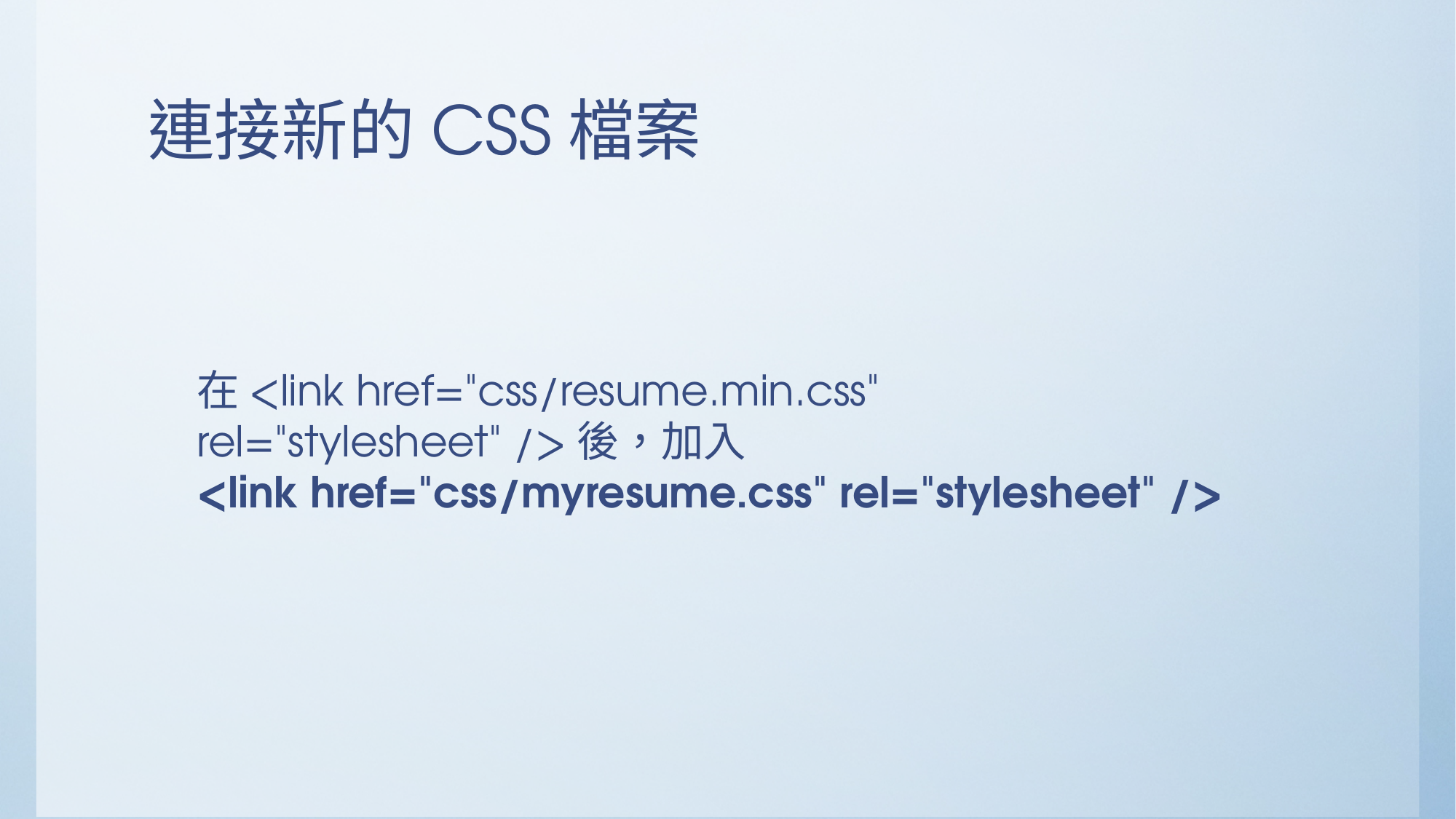

# 連接新的CSS檔案
在<link href="css/resume.min.css" rel="stylesheet" />後，加入
<link href="css/myresume.css" rel="stylesheet" />